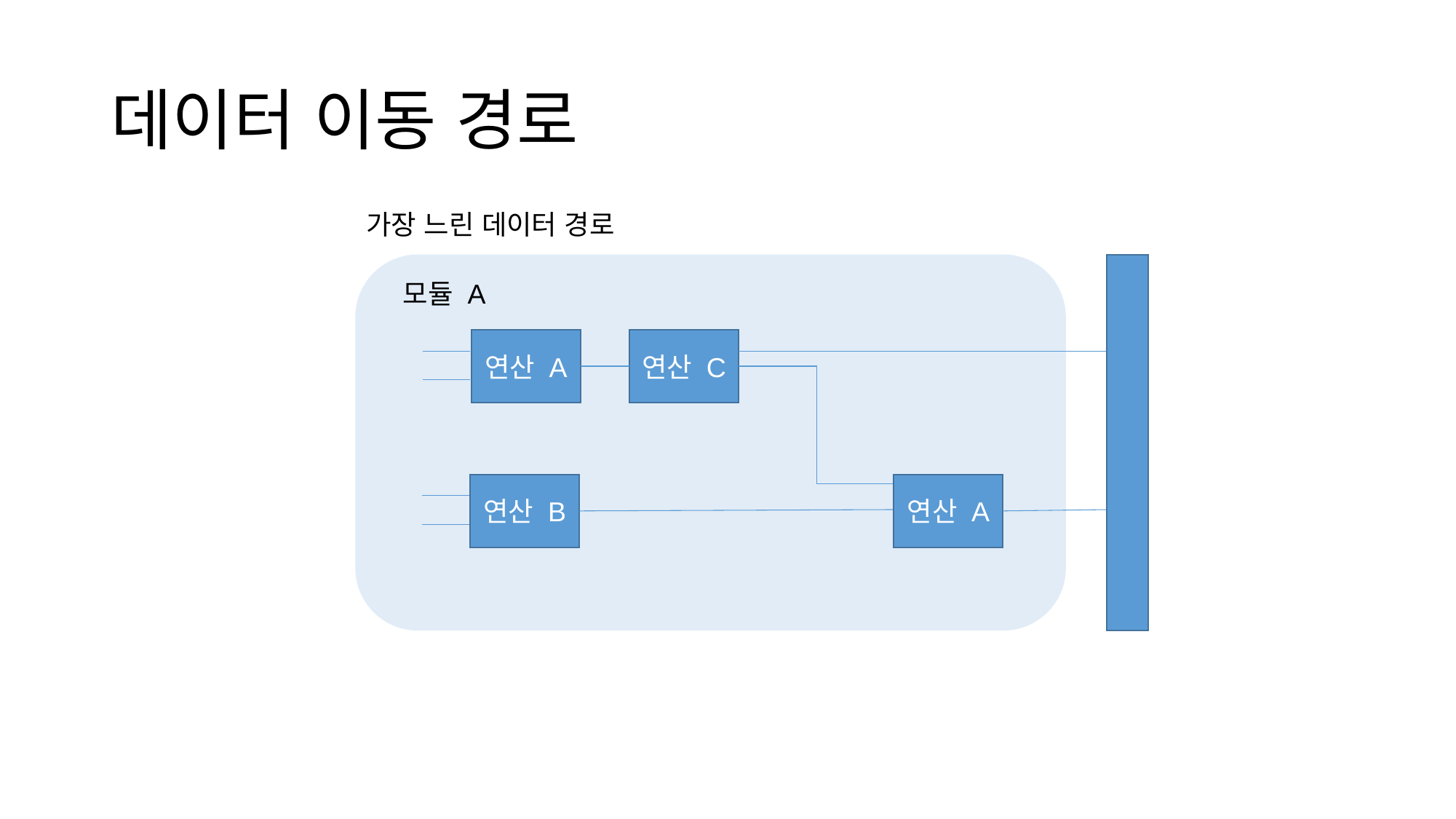

# 데이터 이동 경로
가장 느린 데이터 경로

    모듈 A
연산 A
연산 C
연산 B
연산 A